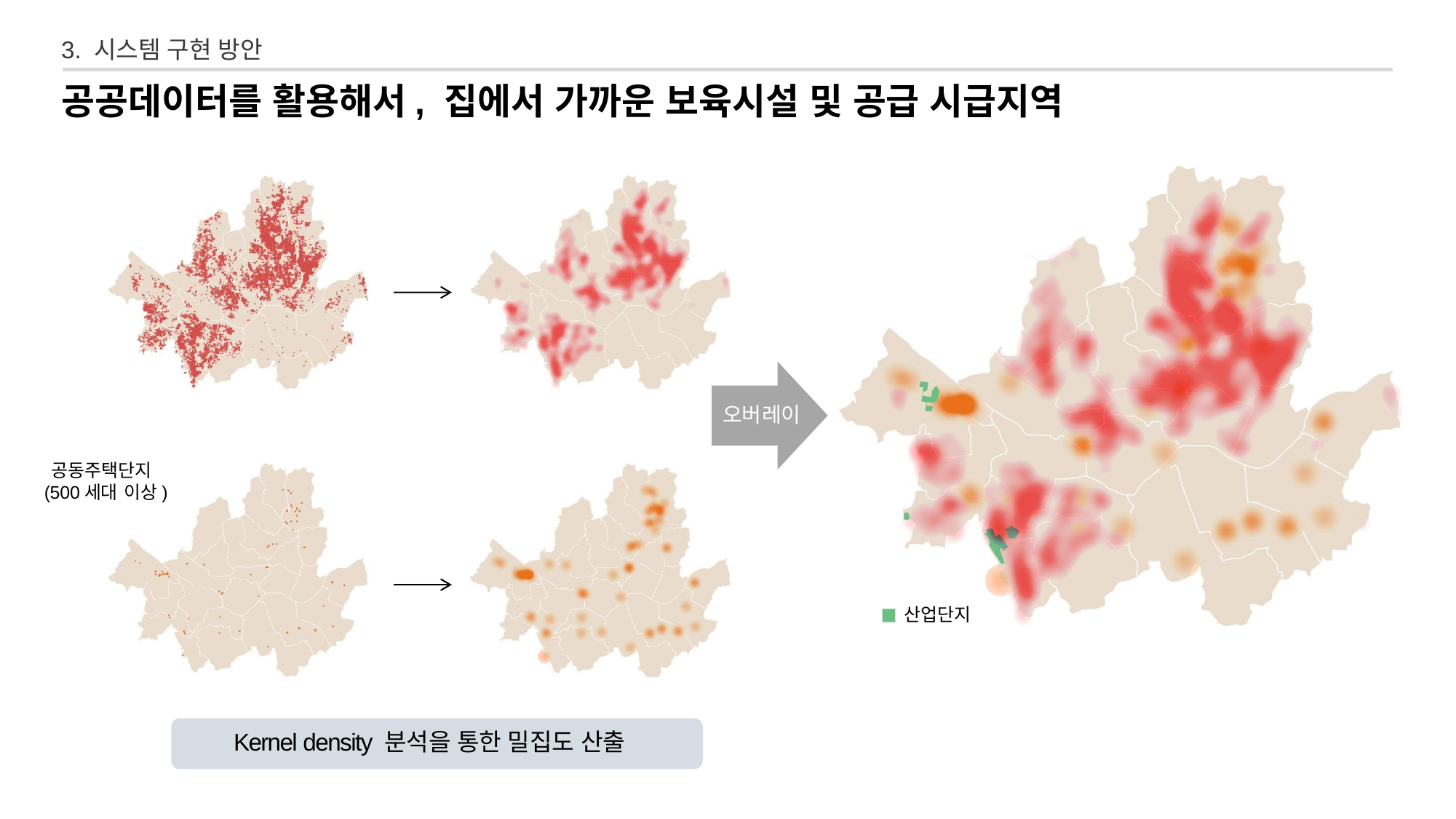

3. 시스템 구현 방안
공공데이터를 활용해서, 집에서 가까운 보육시설 및 공급 시급지역

오버레이
공동주택단지
(500세대 이상)

산업단지

Kernel density 분석을 통한 밀집도 산출